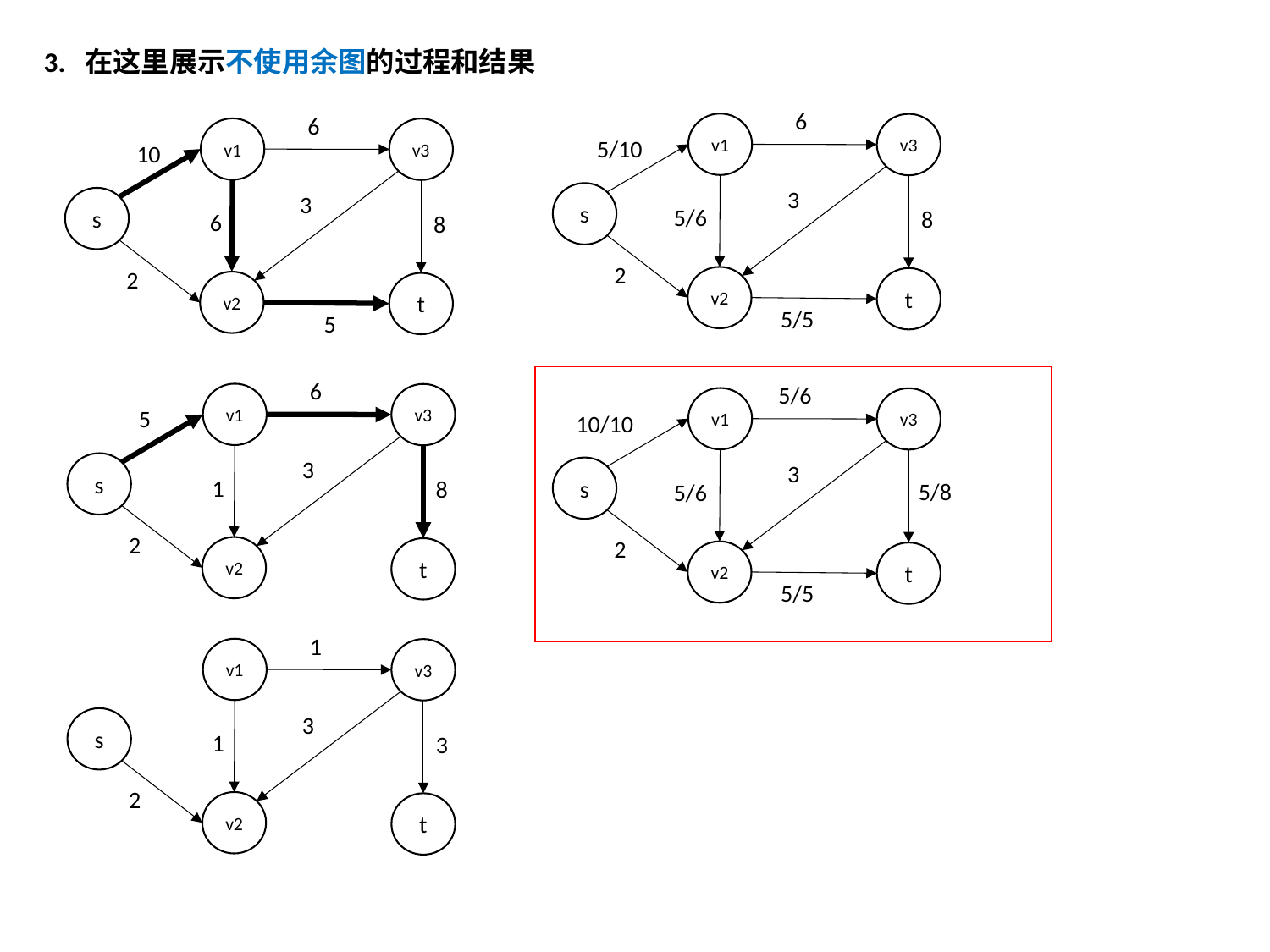

3.  在这里展示不使用余图的过程和结果
6
v1
v3
5/10
3
s
5/6
8
2
v2
t
5/5
6
v1
v3
10
3
s
6
8
2
v2
t
5

6
v1
v3
5
3
s
1
8
2
v2
t
5/6
v1
v3
10/10
3
s
5/8
5/6
2
v2
t
5/5
1
v1
v3
3
s
1
3
2
v2
t